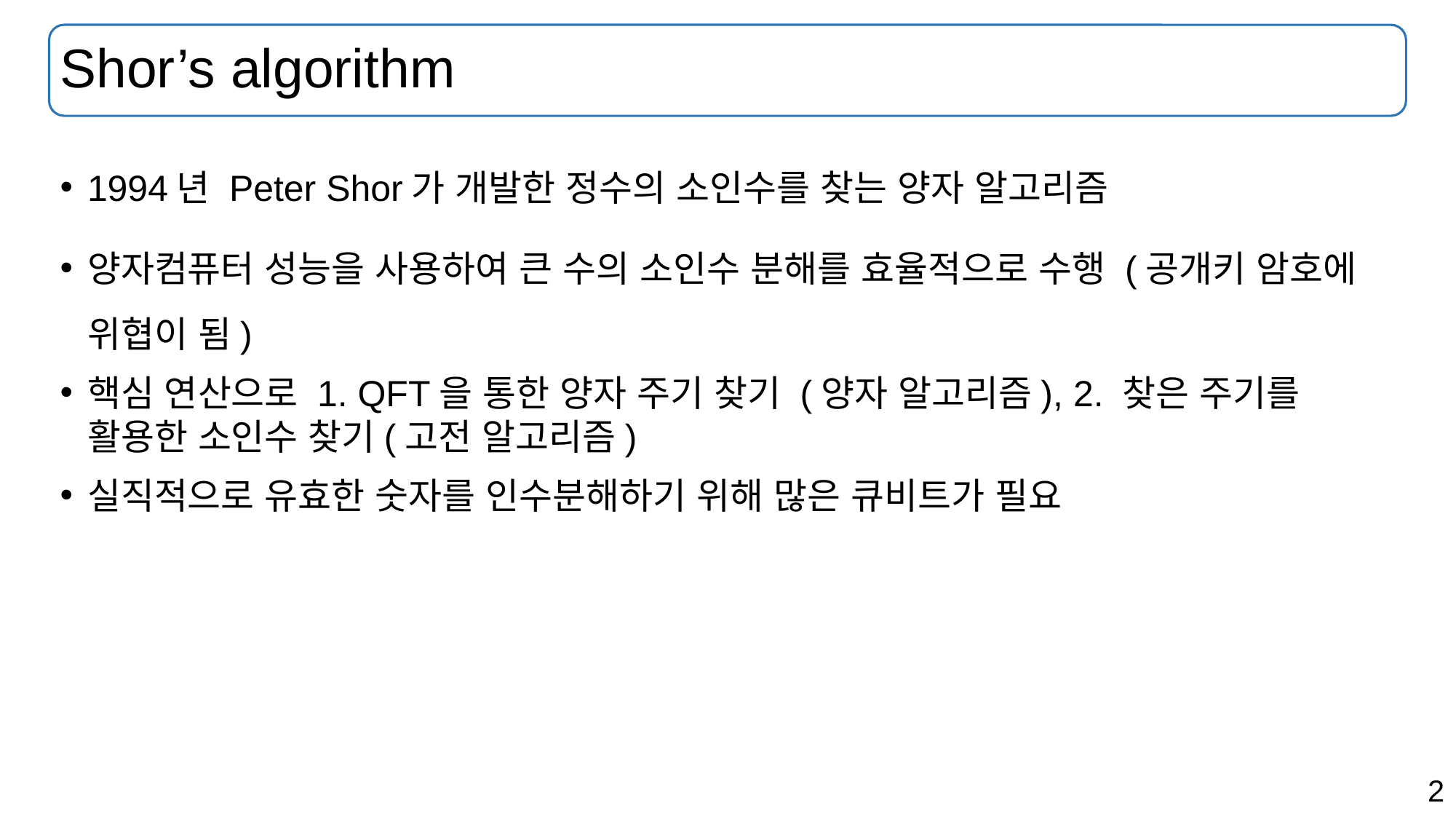

# Shor’s algorithm
1994년 Peter Shor가 개발한 정수의 소인수를 찾는 양자 알고리즘
양자컴퓨터 성능을 사용하여 큰 수의 소인수 분해를 효율적으로 수행 (공개키 암호에 위협이 됨)
핵심 연산으로 1. QFT을 통한 양자 주기 찾기 (양자 알고리즘), 2. 찾은 주기를 활용한 소인수 찾기(고전 알고리즘)
실직적으로 유효한 숫자를 인수분해하기 위해 많은 큐비트가 필요